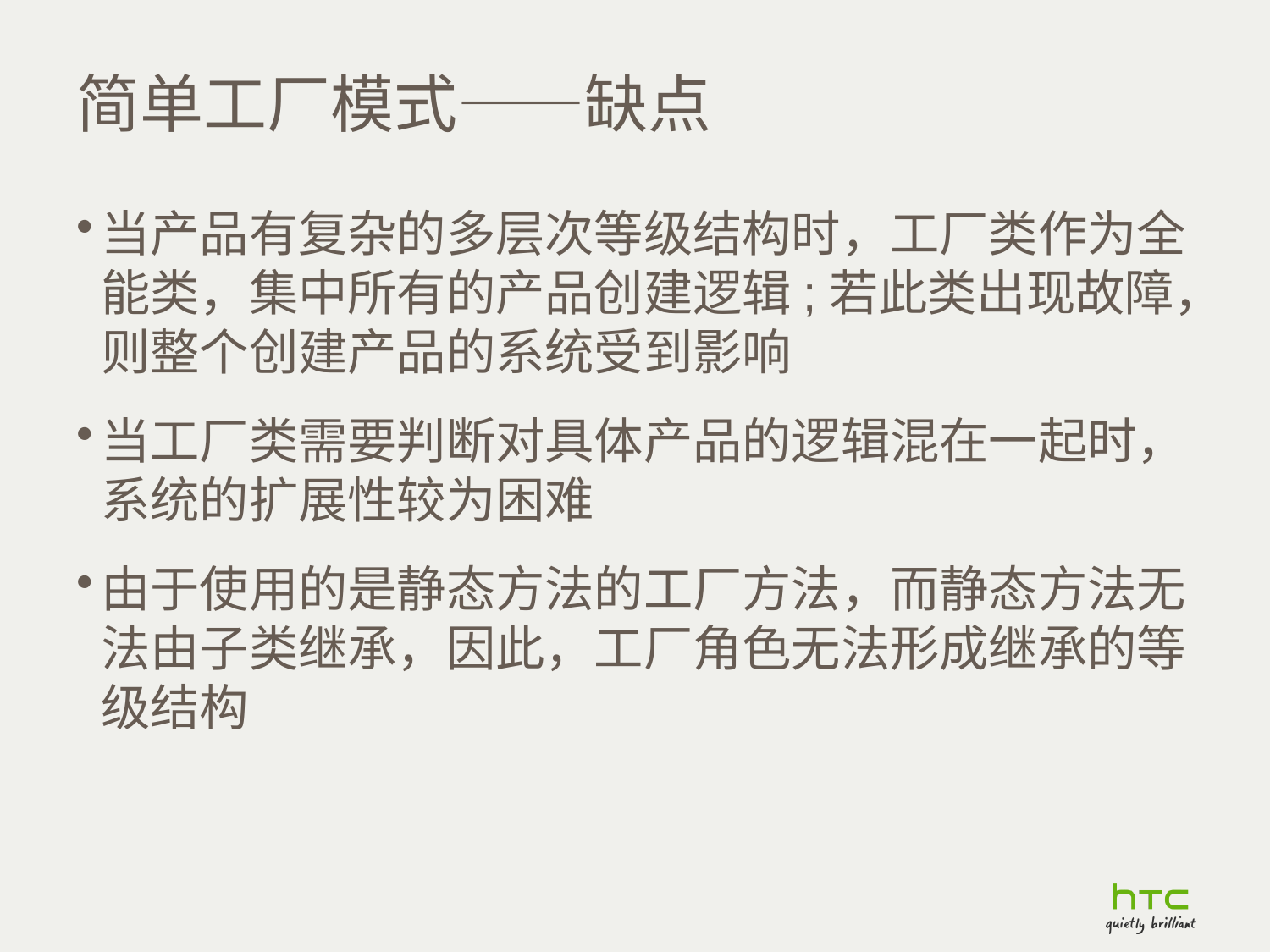

# 简单工厂模式——缺点
当产品有复杂的多层次等级结构时，工厂类作为全能类，集中所有的产品创建逻辑;若此类出现故障，则整个创建产品的系统受到影响
当工厂类需要判断对具体产品的逻辑混在一起时，系统的扩展性较为困难
由于使用的是静态方法的工厂方法，而静态方法无法由子类继承，因此，工厂角色无法形成继承的等级结构